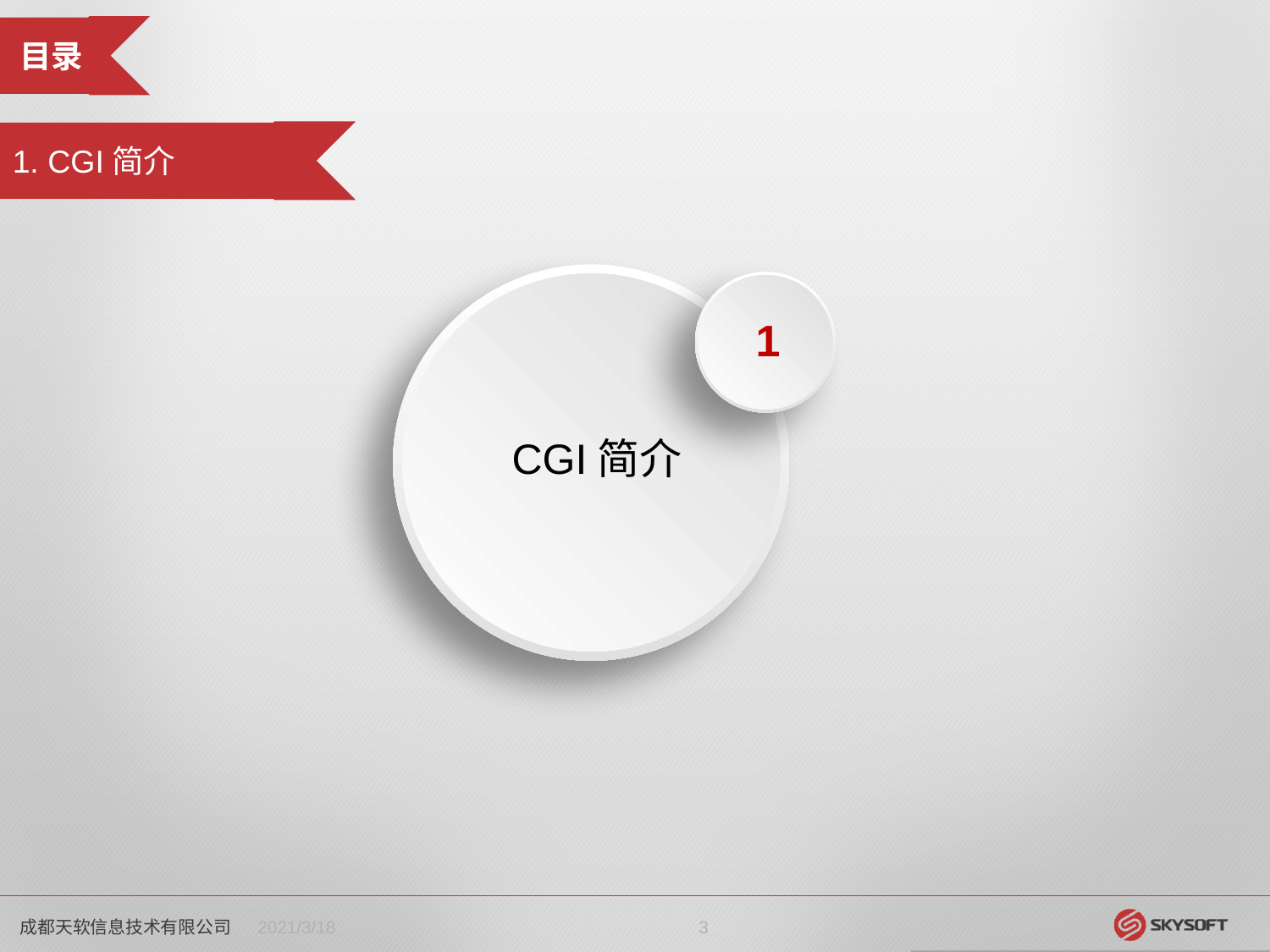

1. CGI简介

CGI简介

1
成都天软信息技术有限公司
2021/3/18
3